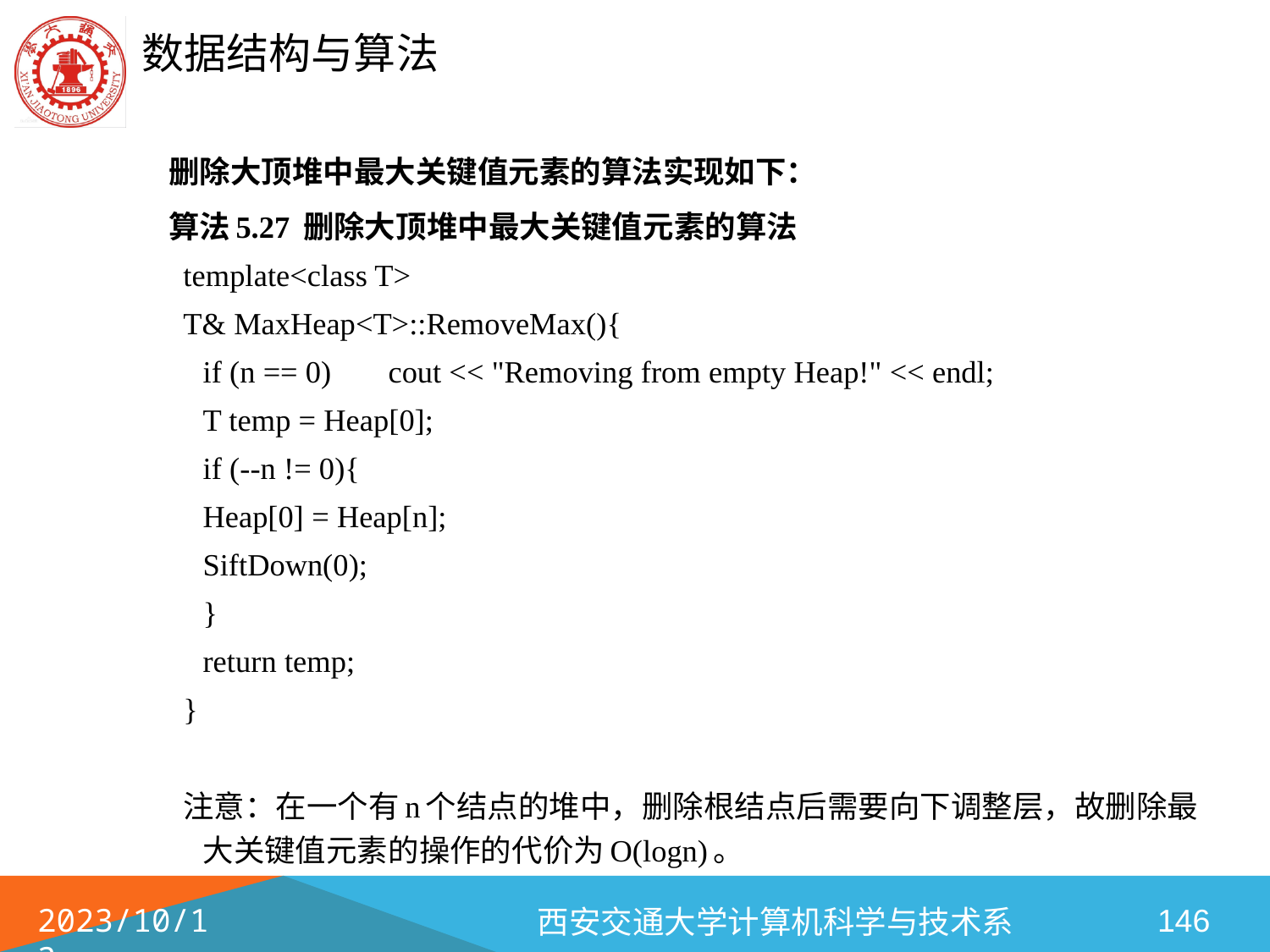

删除大顶堆中最大关键值元素的算法实现如下：
	算法5.27 删除大顶堆中最大关键值元素的算法
template<class T>
T& MaxHeap<T>::RemoveMax(){
		if (n == 0)	cout << "Removing from empty Heap!" << endl;
		T temp = Heap[0];
		if (--n != 0){
			Heap[0] = Heap[n];
			SiftDown(0);
		}
		return temp;
}

注意：在一个有n个结点的堆中，删除根结点后需要向下调整层，故删除最大关键值元素的操作的代价为O(logn)。